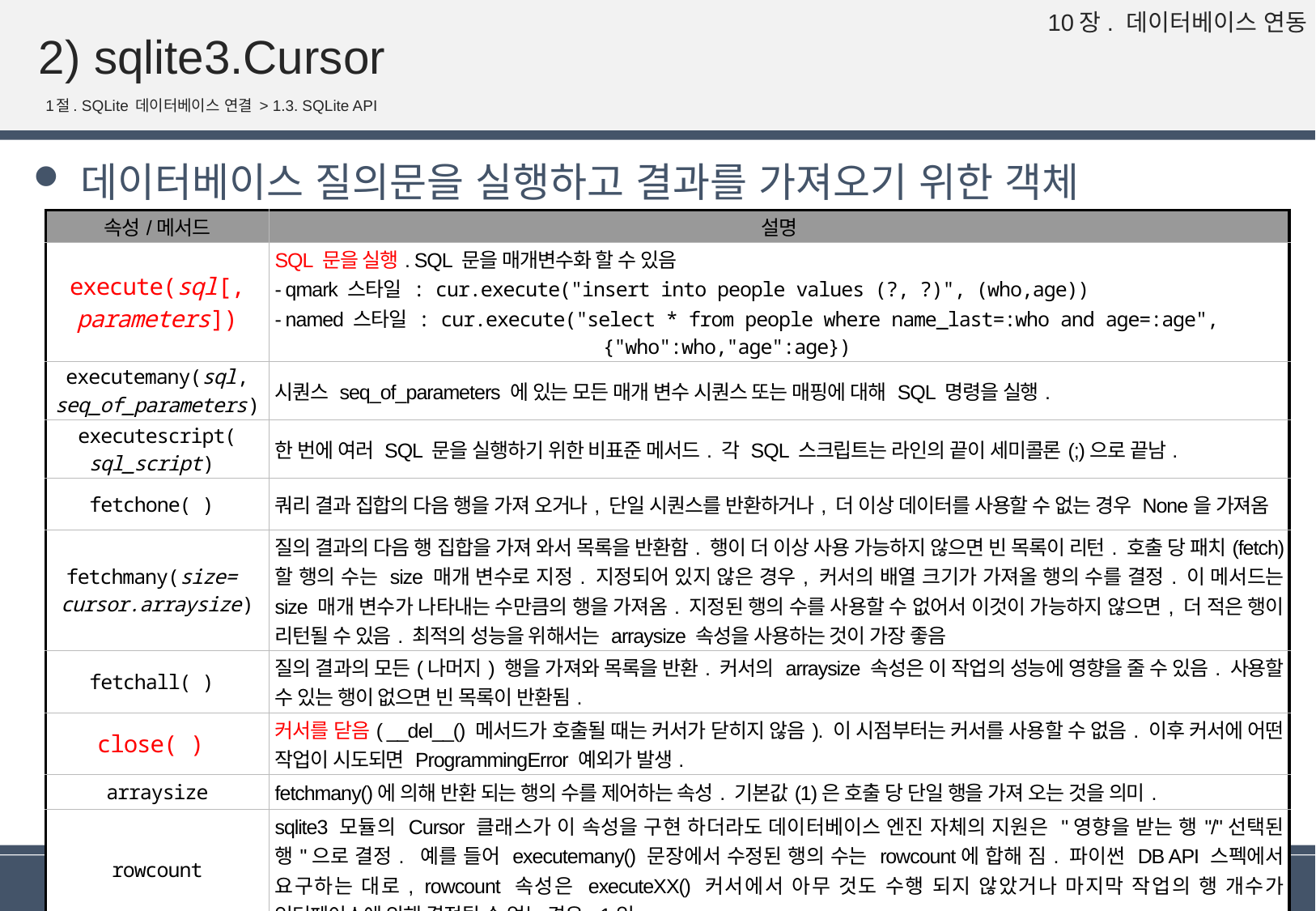

# 2) sqlite3.Cursor
1절. SQLite 데이터베이스 연결 > 1.3. SQLite API
데이터베이스 질의문을 실행하고 결과를 가져오기 위한 객체
| 속성/메서드 | 설명 |
| --- | --- |
| execute(sql[, parameters]) | SQL 문을 실행. SQL 문을 매개변수화 할 수 있음 - qmark 스타일 : cur.execute("insert into people values (?, ?)", (who,age)) - named 스타일 : cur.execute("select \* from people where name\_last=:who and age=:age", {"who":who,"age":age}) |
| executemany(sql, seq\_of\_parameters) | 시퀀스 seq\_of\_parameters 에 있는 모든 매개 변수 시퀀스 또는 매핑에 대해 SQL 명령을 실행. |
| executescript( sql\_script) | 한 번에 여러 SQL 문을 실행하기 위한 비표준 메서드. 각 SQL 스크립트는 라인의 끝이 세미콜론(;)으로 끝남. |
| fetchone( ) | 쿼리 결과 집합의 다음 행을 가져 오거나, 단일 시퀀스를 반환하거나, 더 이상 데이터를 사용할 수 없는 경우 None을 가져옴 |
| fetchmany(size= cursor.arraysize) | 질의 결과의 다음 행 집합을 가져 와서 목록을 반환함. 행이 더 이상 사용 가능하지 않으면 빈 목록이 리턴. 호출 당 패치(fetch) 할 행의 수는 size 매개 변수로 지정. 지정되어 있지 않은 경우, 커서의 배열 크기가 가져올 행의 수를 결정. 이 메서드는 size 매개 변수가 나타내는 수만큼의 행을 가져옴. 지정된 행의 수를 사용할 수 없어서 이것이 가능하지 않으면, 더 적은 행이 리턴될 수 있음. 최적의 성능을 위해서는 arraysize 속성을 사용하는 것이 가장 좋음 |
| fetchall( ) | 질의 결과의 모든(나머지) 행을 가져와 목록을 반환. 커서의 arraysize 속성은 이 작업의 성능에 영향을 줄 수 있음. 사용할 수 있는 행이 없으면 빈 목록이 반환됨. |
| close( ) | 커서를 닫음( \_\_del\_\_() 메서드가 호출될 때는 커서가 닫히지 않음). 이 시점부터는 커서를 사용할 수 없음. 이후 커서에 어떤 작업이 시도되면 ProgrammingError 예외가 발생. |
| arraysize | fetchmany()에 의해 반환 되는 행의 수를 제어하는 ​​속성. 기본값(1)은 호출 당 단일 행을 가져 오는 것을 의미. |
| rowcount | sqlite3 모듈의 Cursor 클래스가 이 속성을 구현 하더라도 데이터베이스 엔진 자체의 지원은 "영향을 받는 행"/"선택된 행"으로 결정. 예를 들어 executemany() 문장에서 수정된 행의 수는 rowcount에 합해 짐. 파이썬 DB API 스펙에서 요구하는 대로,  rowcount 속성은 executeXX() 커서에서 아무 것도 수행 되지 않았거나 마지막 작업의 행 개수가 인터페이스에 의해 결정될 수 없는 경우 -1임 |
8